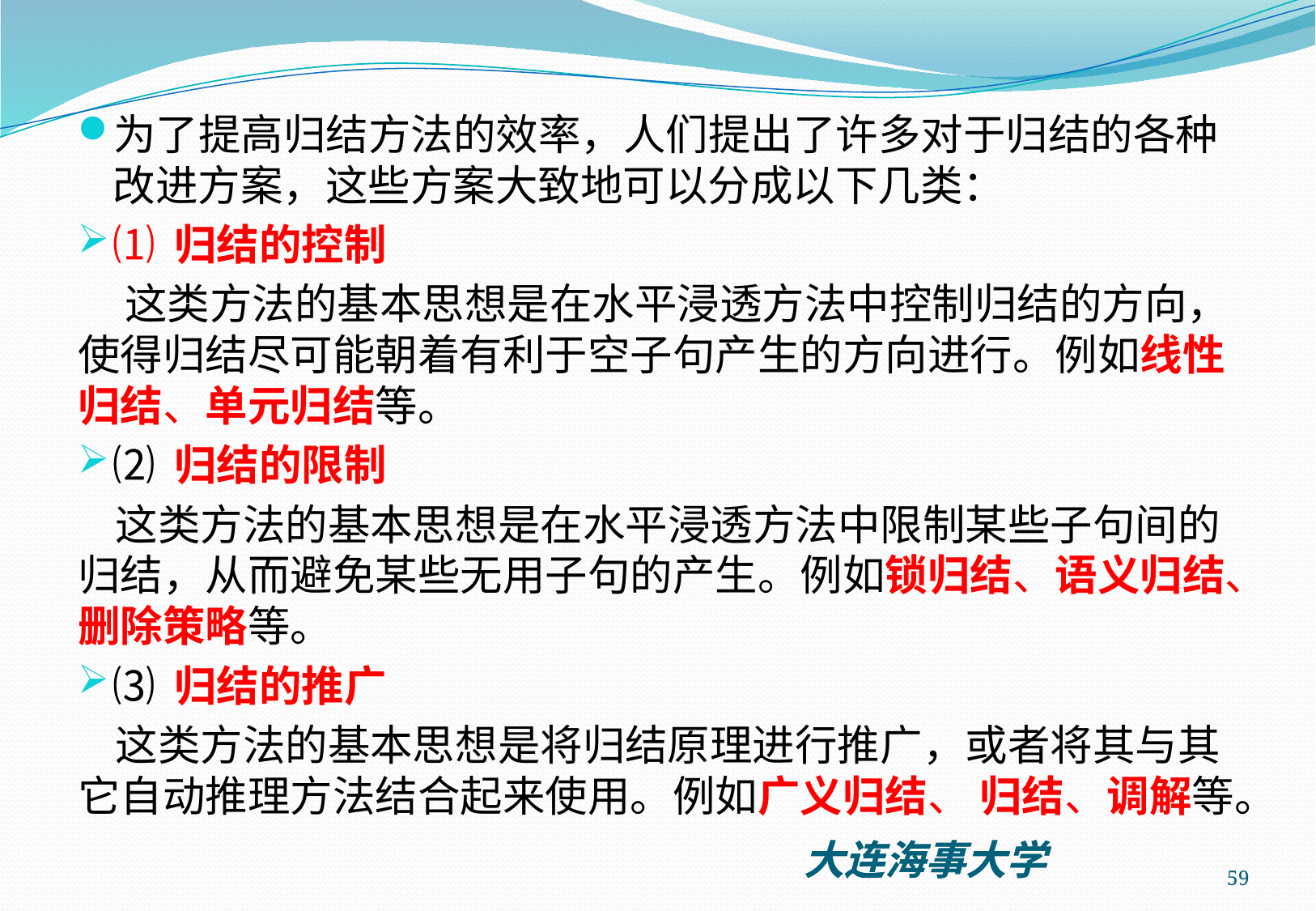

为了提高归结方法的效率，人们提出了许多对于归结的各种改进方案，这些方案大致地可以分成以下几类：
⑴ 归结的控制
    这类方法的基本思想是在水平浸透方法中控制归结的方向，使得归结尽可能朝着有利于空子句产生的方向进行。例如线性归结、单元归结等。
⑵ 归结的限制
   这类方法的基本思想是在水平浸透方法中限制某些子句间的归结，从而避免某些无用子句的产生。例如锁归结、语义归结、删除策略等。
⑶ 归结的推广
   这类方法的基本思想是将归结原理进行推广，或者将其与其它自动推理方法结合起来使用。例如广义归结、 归结、调解等。

59